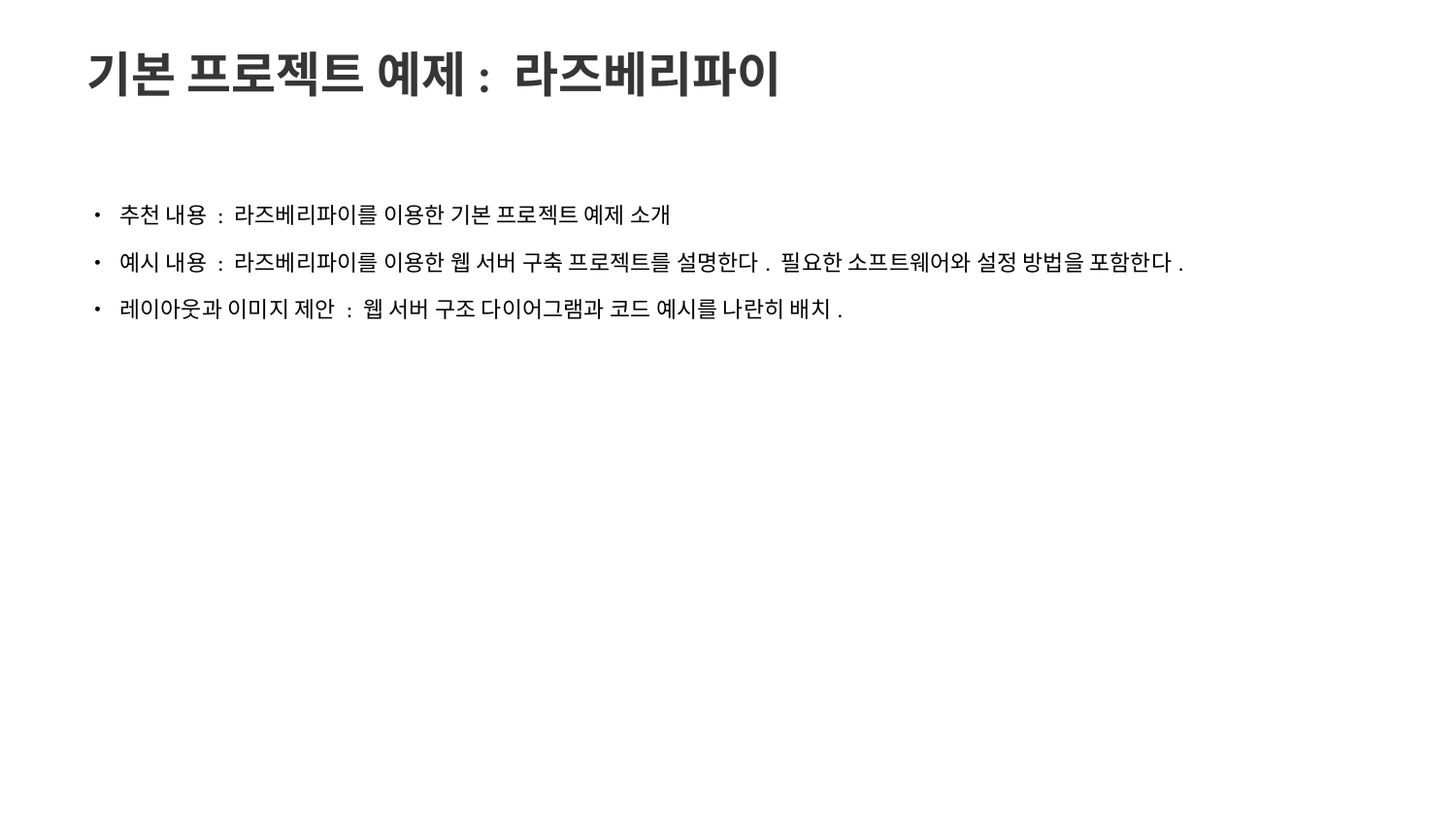

기본 프로젝트 예제: 라즈베리파이
• 추천 내용 : 라즈베리파이를 이용한 기본 프로젝트 예제 소개
• 예시 내용 : 라즈베리파이를 이용한 웹 서버 구축 프로젝트를 설명한다. 필요한 소프트웨어와 설정 방법을 포함한다.
• 레이아웃과 이미지 제안 : 웹 서버 구조 다이어그램과 코드 예시를 나란히 배치.